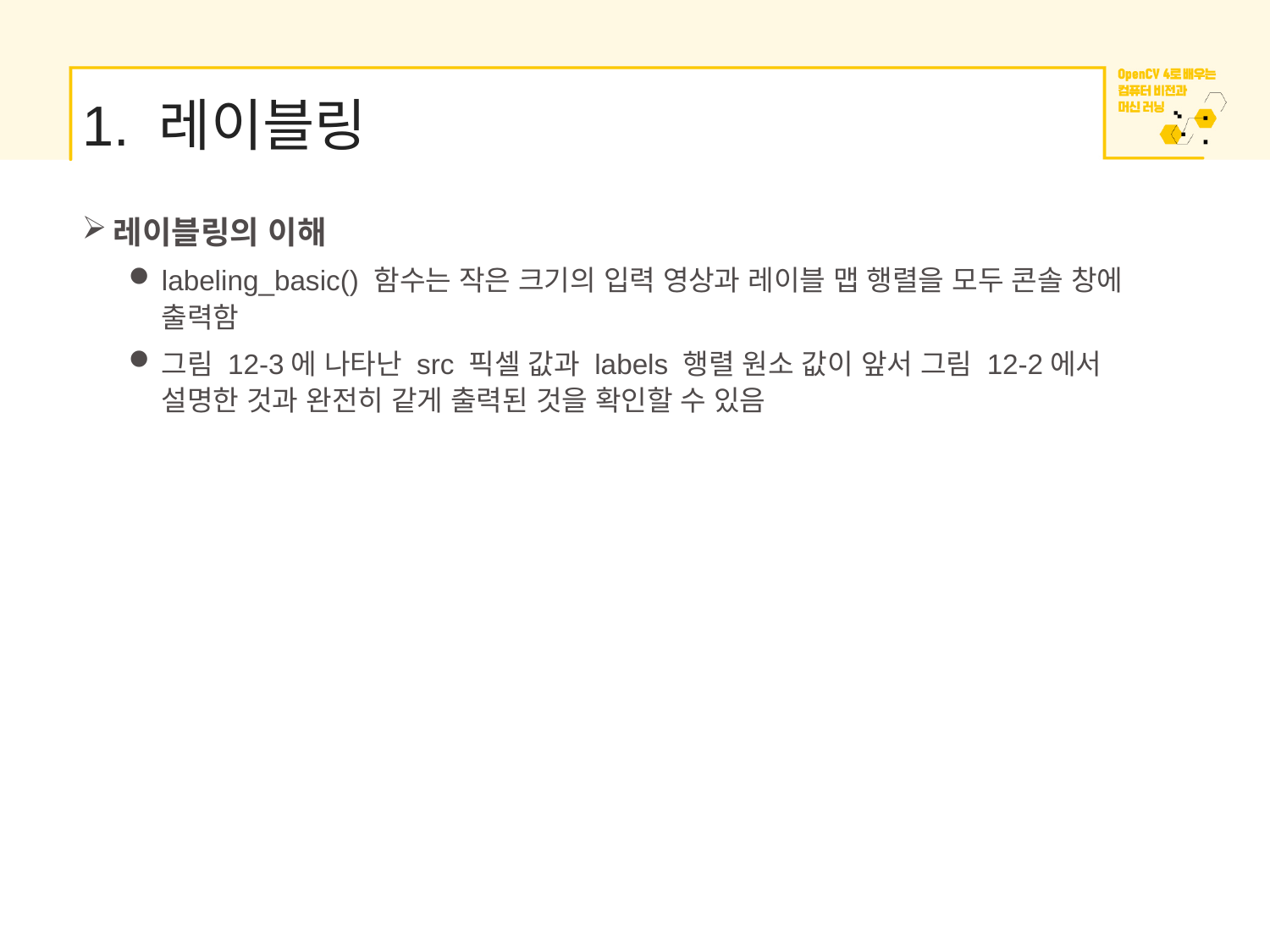

# 1. 레이블링
레이블링의 이해
labeling_basic() 함수는 작은 크기의 입력 영상과 레이블 맵 행렬을 모두 콘솔 창에 출력함
그림 12-3에 나타난 src 픽셀 값과 labels 행렬 원소 값이 앞서 그림 12-2에서 설명한 것과 완전히 같게 출력된 것을 확인할 수 있음